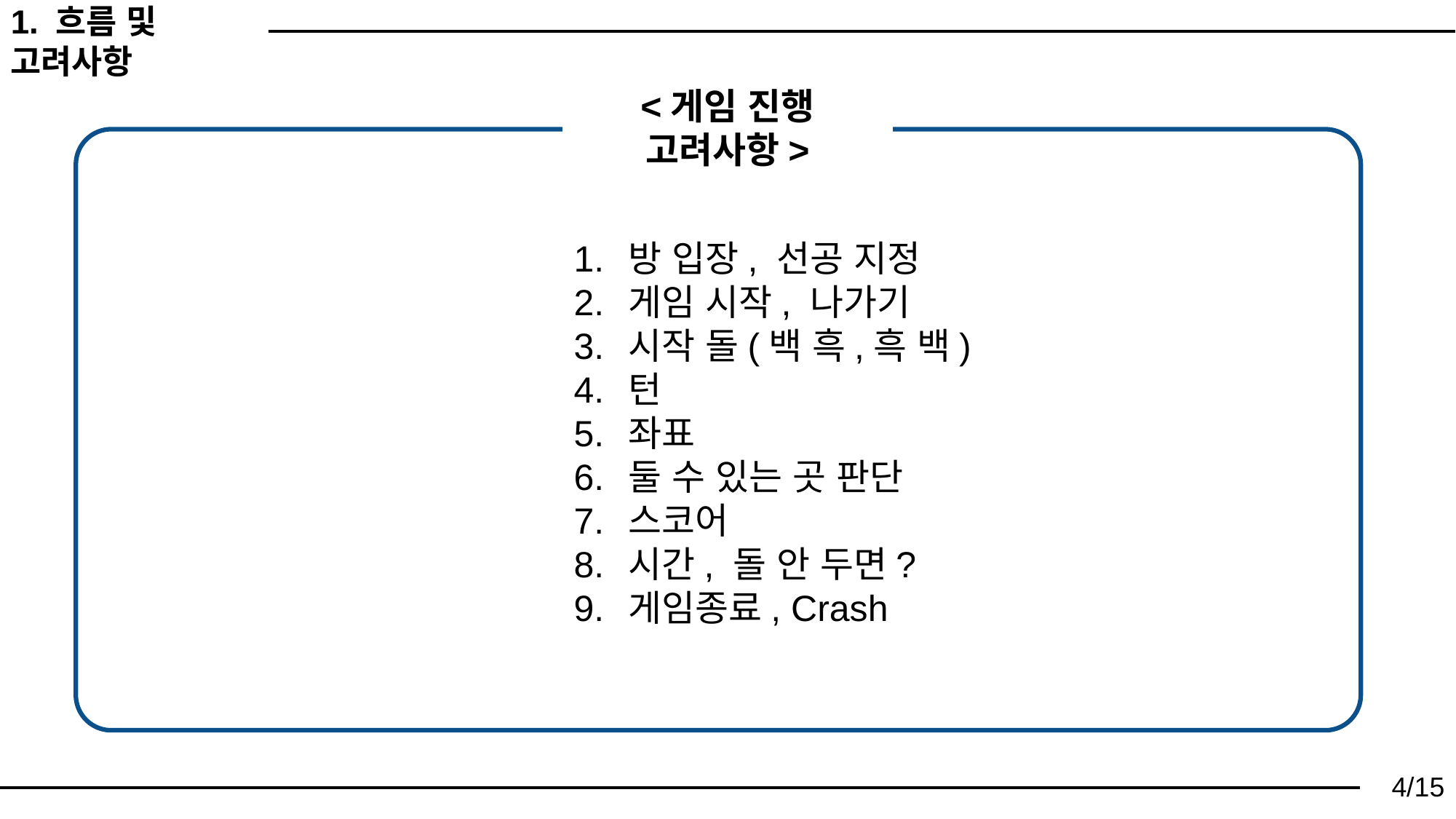

1. 흐름 및 고려사항
<게임 진행 고려사항>

방 입장, 선공 지정
게임 시작, 나가기
시작 돌(백 흑,흑 백)
턴
좌표
둘 수 있는 곳 판단
스코어
시간, 돌 안 두면?
게임종료, Crash
4/15